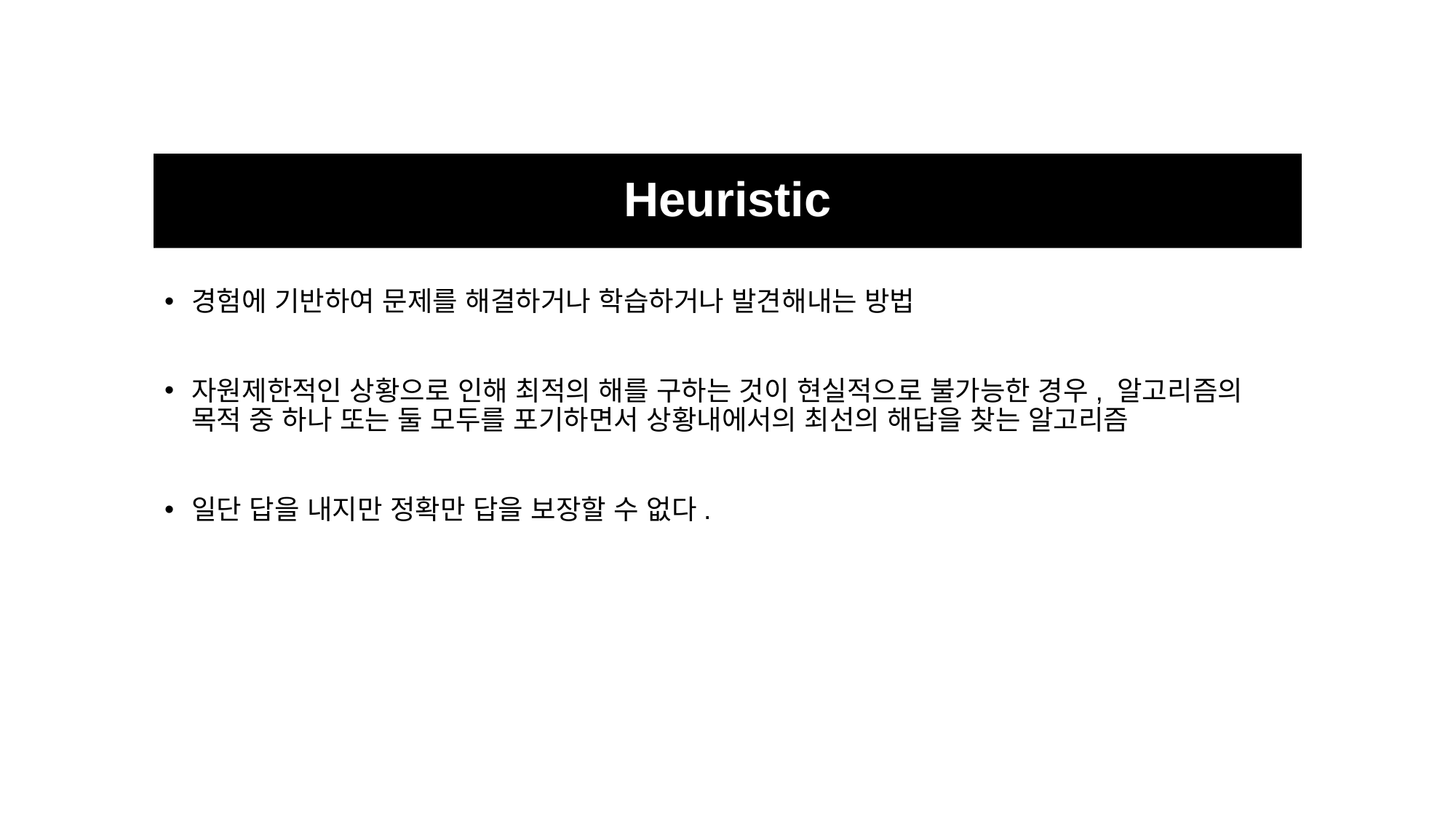

# Heuristic
경험에 기반하여 문제를 해결하거나 학습하거나 발견해내는 방법

자원제한적인 상황으로 인해 최적의 해를 구하는 것이 현실적으로 불가능한 경우, 알고리즘의 목적 중 하나 또는 둘 모두를 포기하면서 상황내에서의 최선의 해답을 찾는 알고리즘

일단 답을 내지만 정확만 답을 보장할 수 없다.